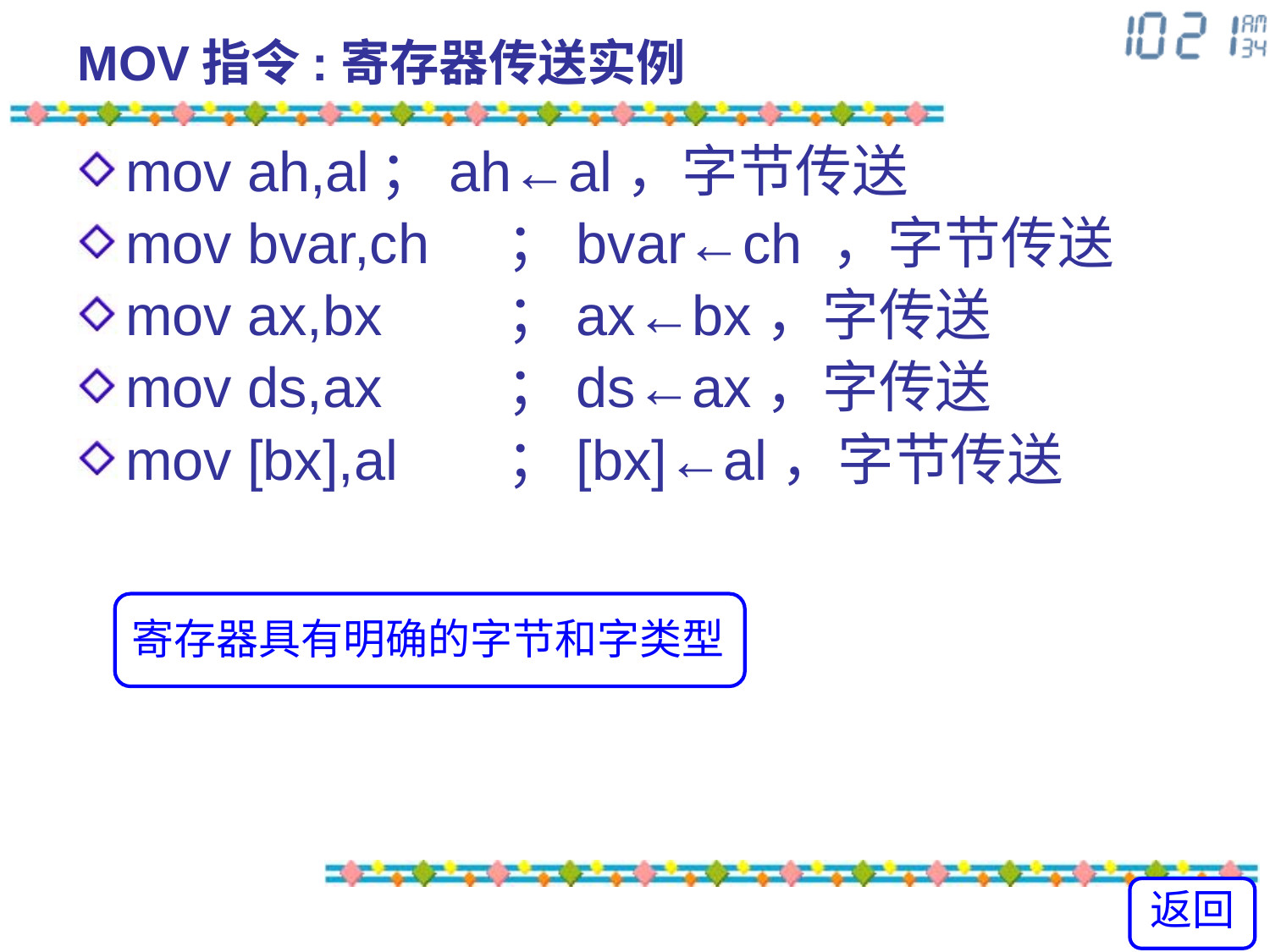

# MOV指令:寄存器传送实例
mov ah,al	；ah←al，字节传送
mov bvar,ch	；bvar←ch ，字节传送
mov ax,bx	；ax←bx，字传送
mov ds,ax	；ds←ax，字传送
mov [bx],al	；[bx]←al，字节传送
寄存器具有明确的字节和字类型
返回